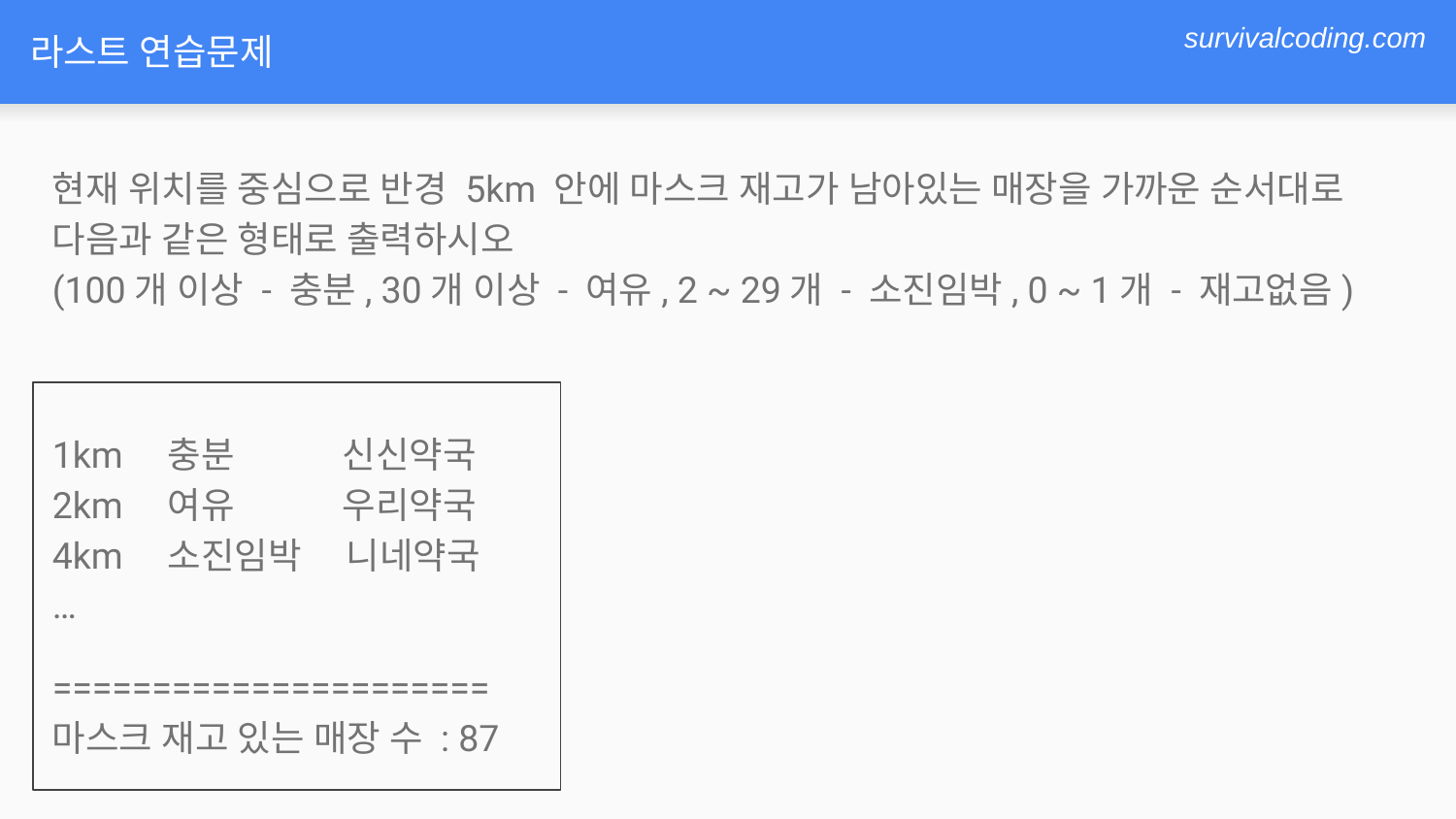

# 라스트 연습문제
현재 위치를 중심으로 반경 5km 안에 마스크 재고가 남아있는 매장을 가까운 순서대로 다음과 같은 형태로 출력하시오
(100개 이상 - 충분, 30개 이상 - 여유, 2 ~ 29개 - 소진임박, 0 ~ 1개 - 재고없음)

1km    충분            신신약국
2km    여유            우리약국
4km    소진임박     니네약국
…
======================
마스크 재고 있는 매장 수 : 87